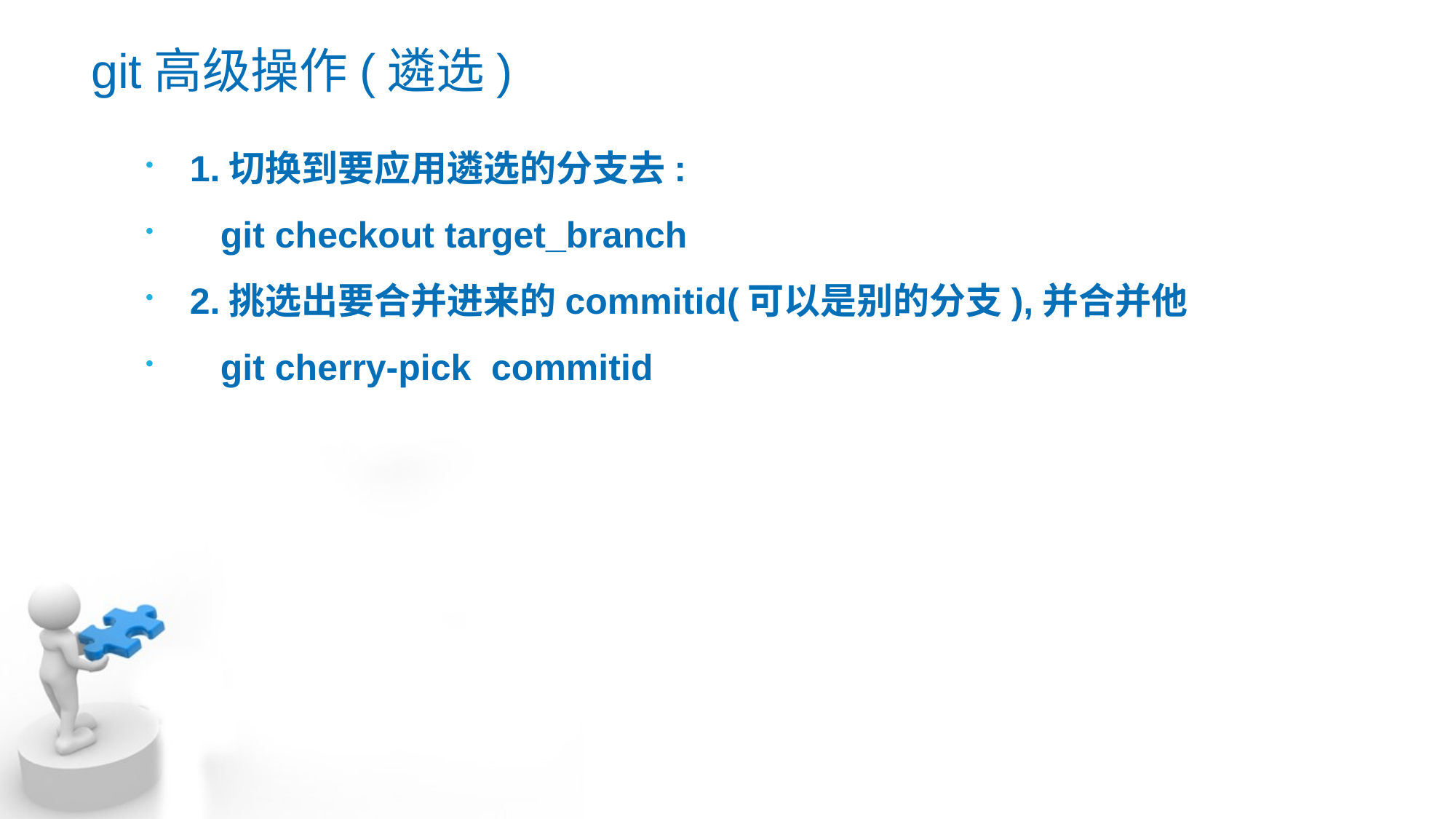

# git高级操作(遴选)
1.切换到要应用遴选的分支去:
   git checkout target_branch
2.挑选出要合并进来的commitid(可以是别的分支),并合并他
   git cherry-pick  commitid